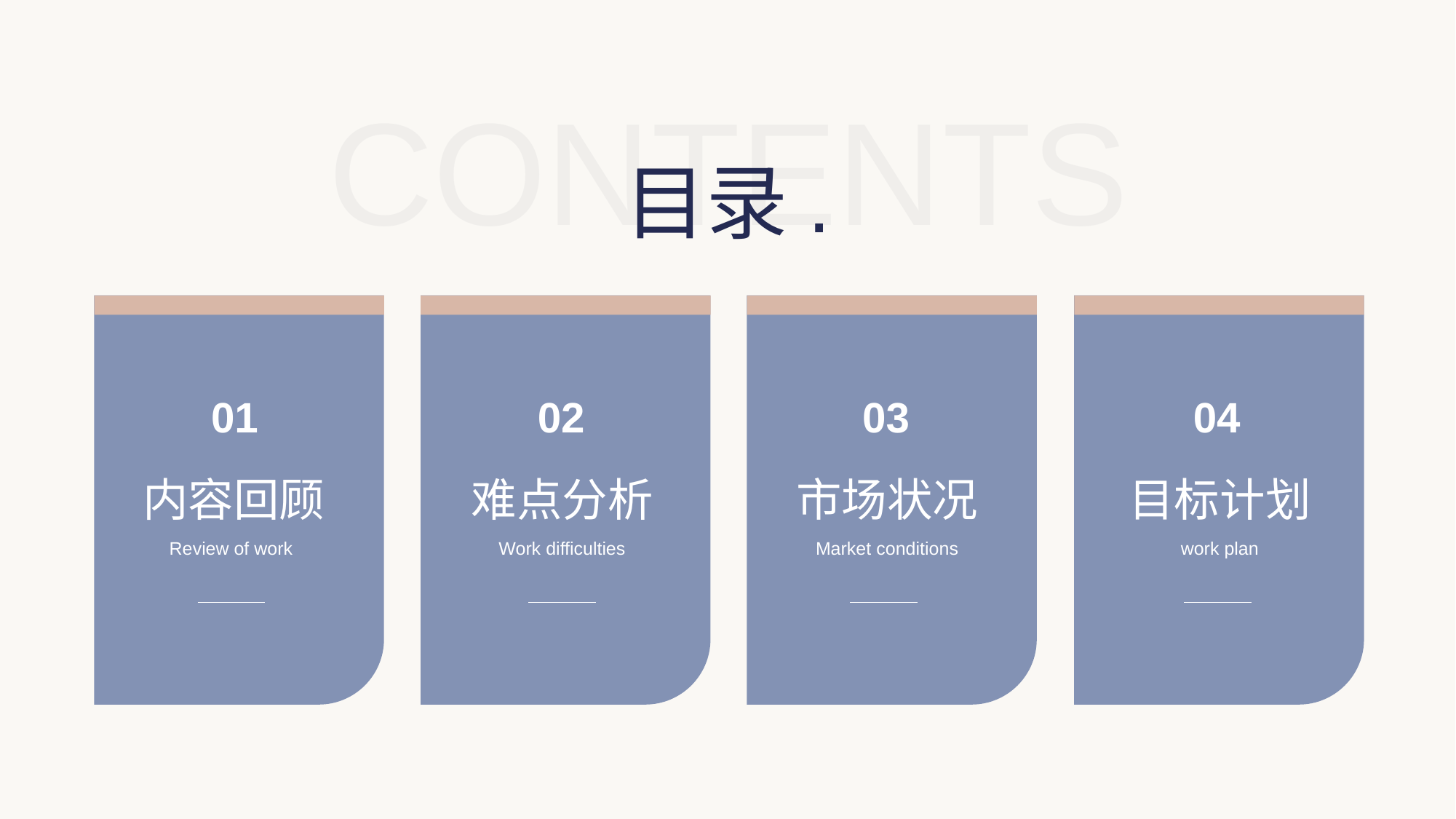

CONTENTS
目录.

01
02
03
04
内容回顾
难点分析
市场状况
目标计划
Review of work
Work difficulties
Market conditions
work plan